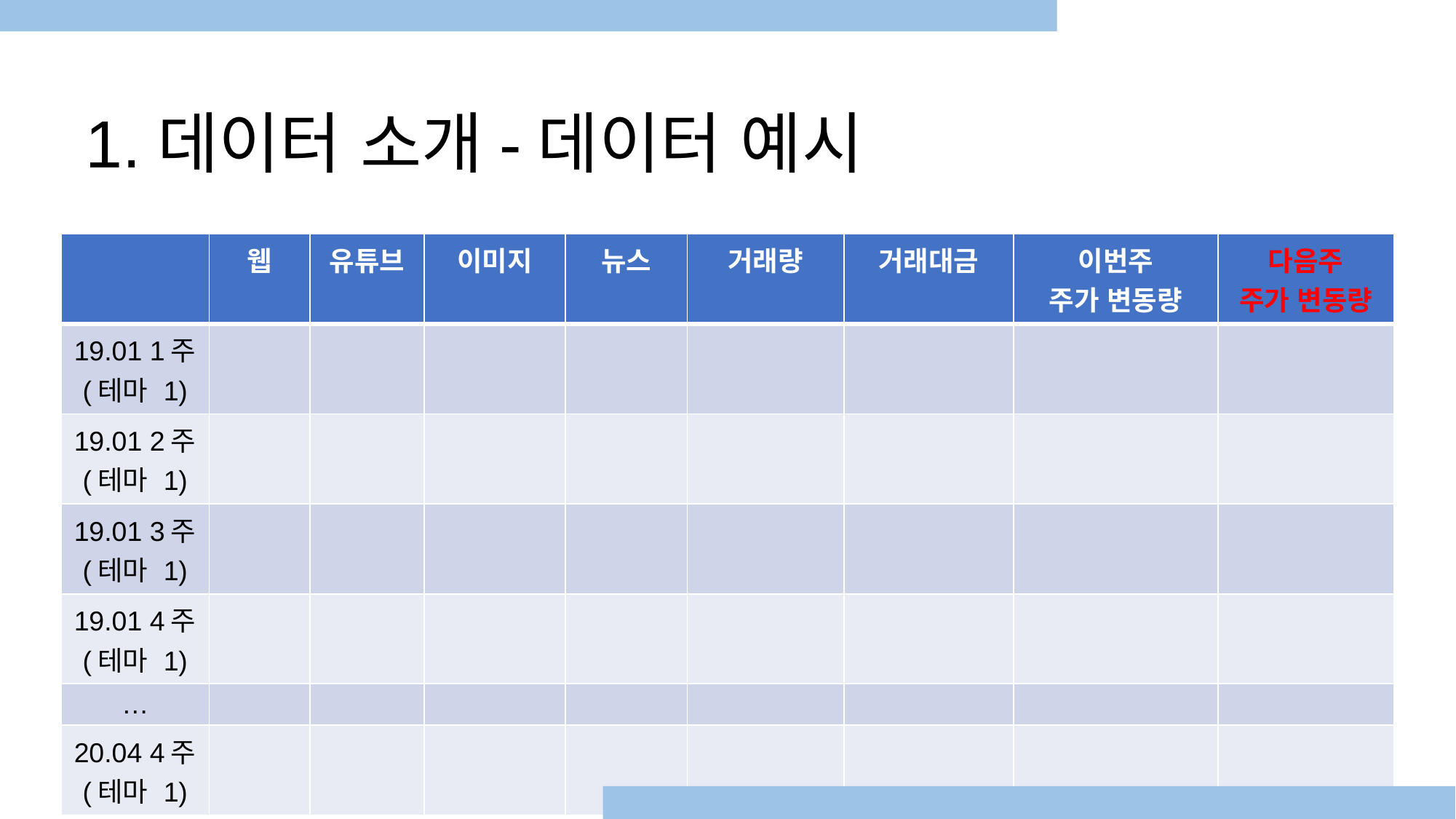

# 1.데이터 소개-데이터 예시
|  | 웹 | 유튜브 | 이미지 | 뉴스 | 거래량 | 거래대금 | 이번주 주가 변동량 | 다음주 주가 변동량 |
| --- | --- | --- | --- | --- | --- | --- | --- | --- |
| 19.01 1주 (테마 1) |  |  |  |  |  |  |  |  |
| 19.01 2주 (테마 1) |  |  |  |  |  |  |  |  |
| 19.01 3주 (테마 1) |  |  |  |  |  |  |  |  |
| 19.01 4주 (테마 1) |  |  |  |  |  |  |  |  |
| … |  |  |  |  |  |  |  |  |
| 20.04 4주 (테마 1) |  |  |  |  |  |  |  |  |